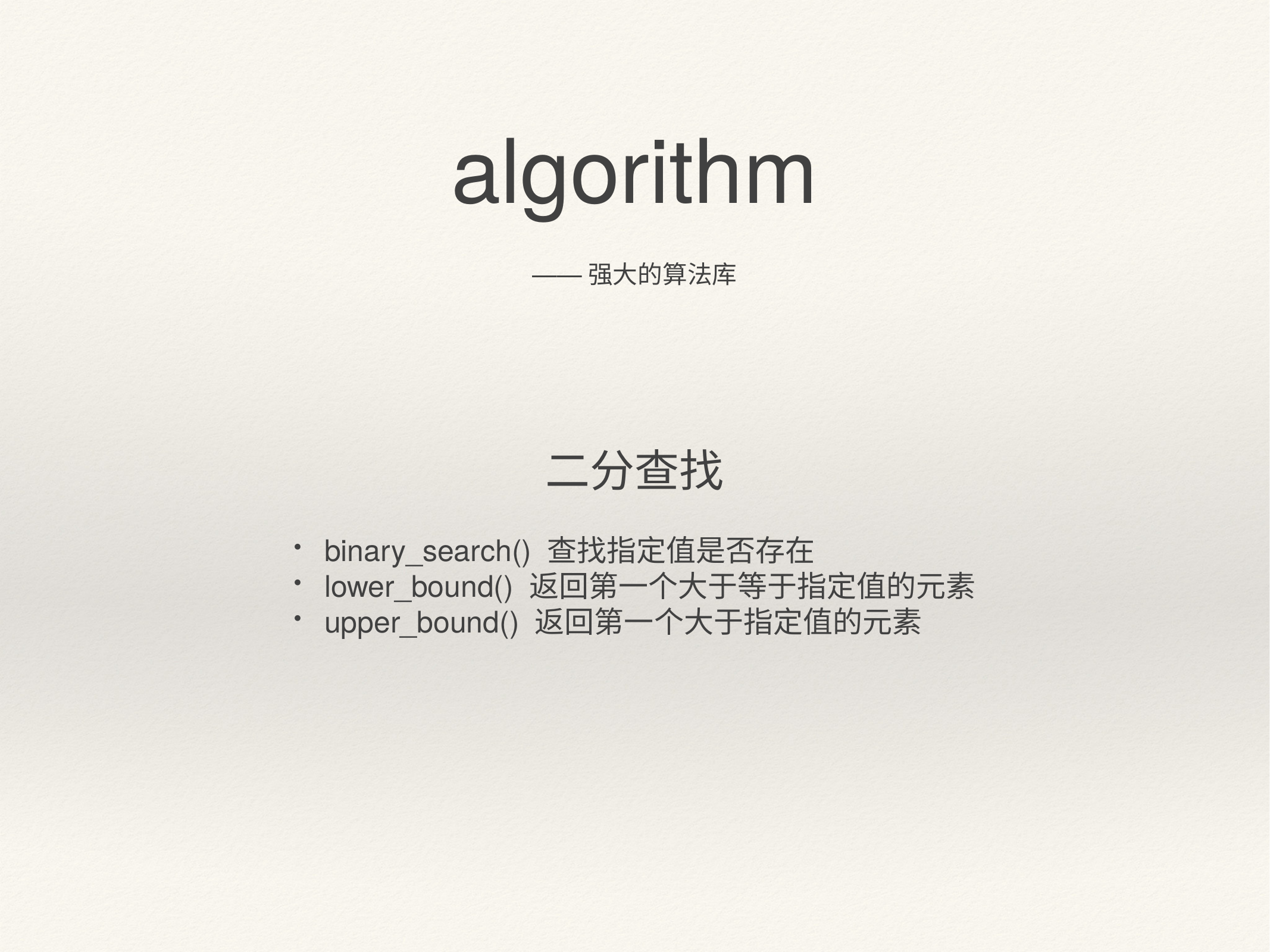

algorithm
——强大的算法库
二分查找

binary_search() 查找指定值是否存在
lower_bound() 返回第一个大于等于指定值的元素
upper_bound() 返回第一个大于指定值的元素